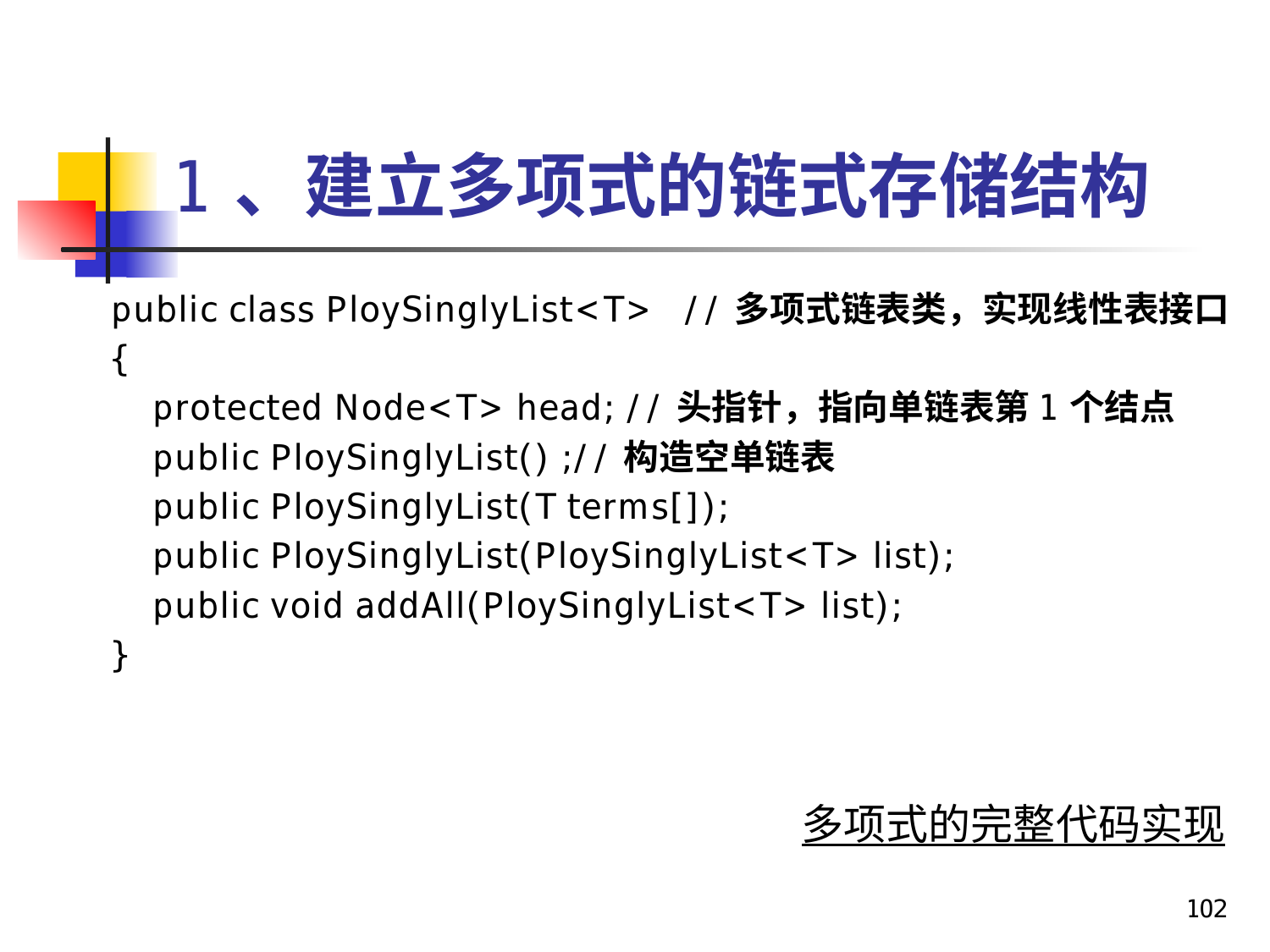

# 1、建立多项式的链式存储结构
public class PloySinglyList<T>   //多项式链表类，实现线性表接口
{
    protected Node<T> head; //头指针，指向单链表第1个结点
    public PloySinglyList() ;//构造空单链表
    public PloySinglyList(T terms[]);
    public PloySinglyList(PloySinglyList<T> list);
    public void addAll(PloySinglyList<T> list);
}
多项式的完整代码实现
102